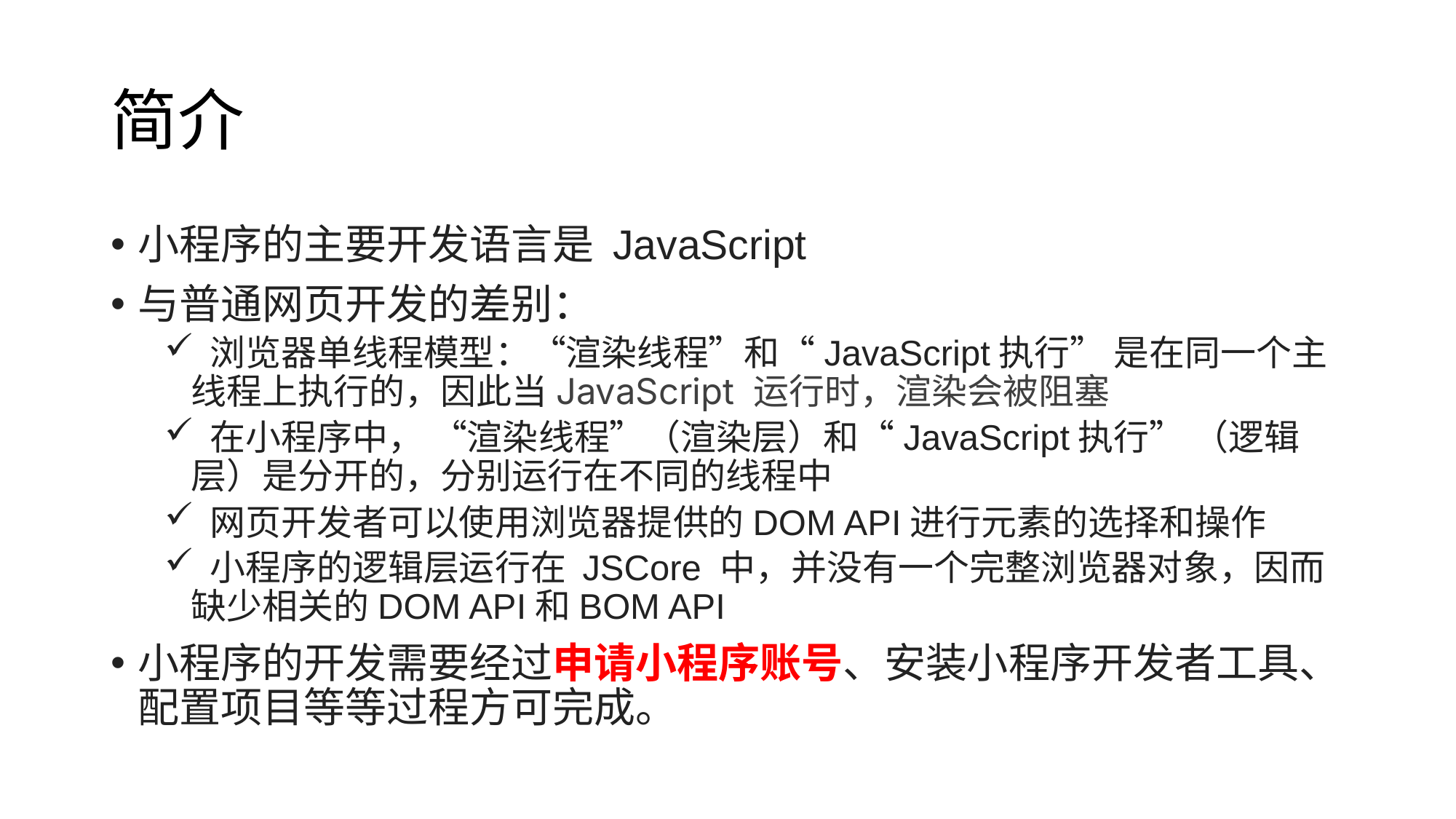

# 简介
小程序的主要开发语言是 JavaScript
与普通网页开发的差别：
 浏览器单线程模型：“渲染线程”和“JavaScript执行” 是在同一个主线程上执行的，因此当JavaScript 运行时，渲染会被阻塞
 在小程序中， “渲染线程”（渲染层）和“JavaScript执行” （逻辑层）是分开的，分别运行在不同的线程中
 网页开发者可以使用浏览器提供的DOM API进行元素的选择和操作
 小程序的逻辑层运行在 JSCore 中，并没有一个完整浏览器对象，因而缺少相关的DOM API和BOM API
小程序的开发需要经过申请小程序账号、安装小程序开发者工具、配置项目等等过程方可完成。